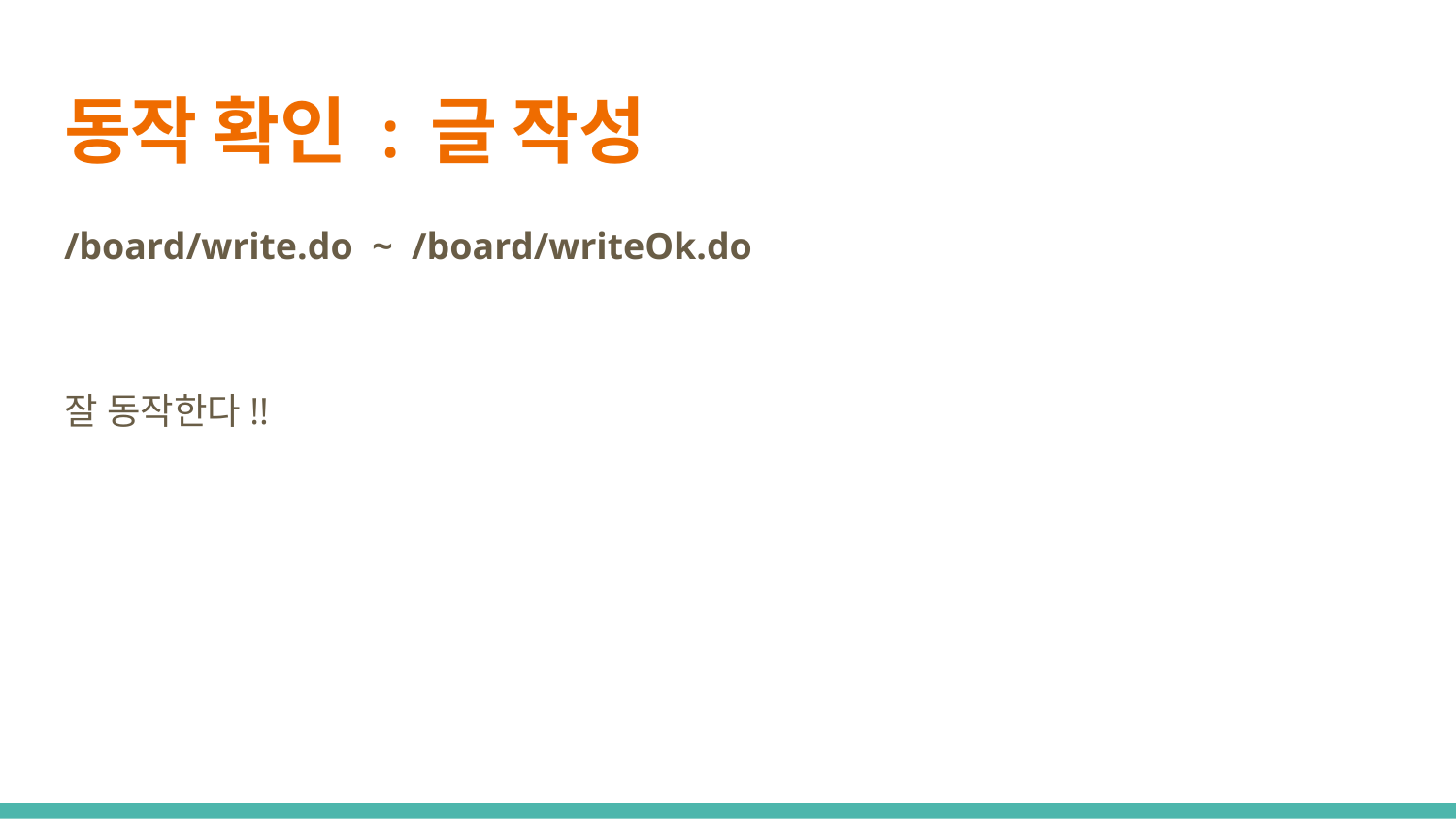

# 동작 확인 : 글 작성
/board/write.do  ~  /board/writeOk.do

잘 동작한다!!